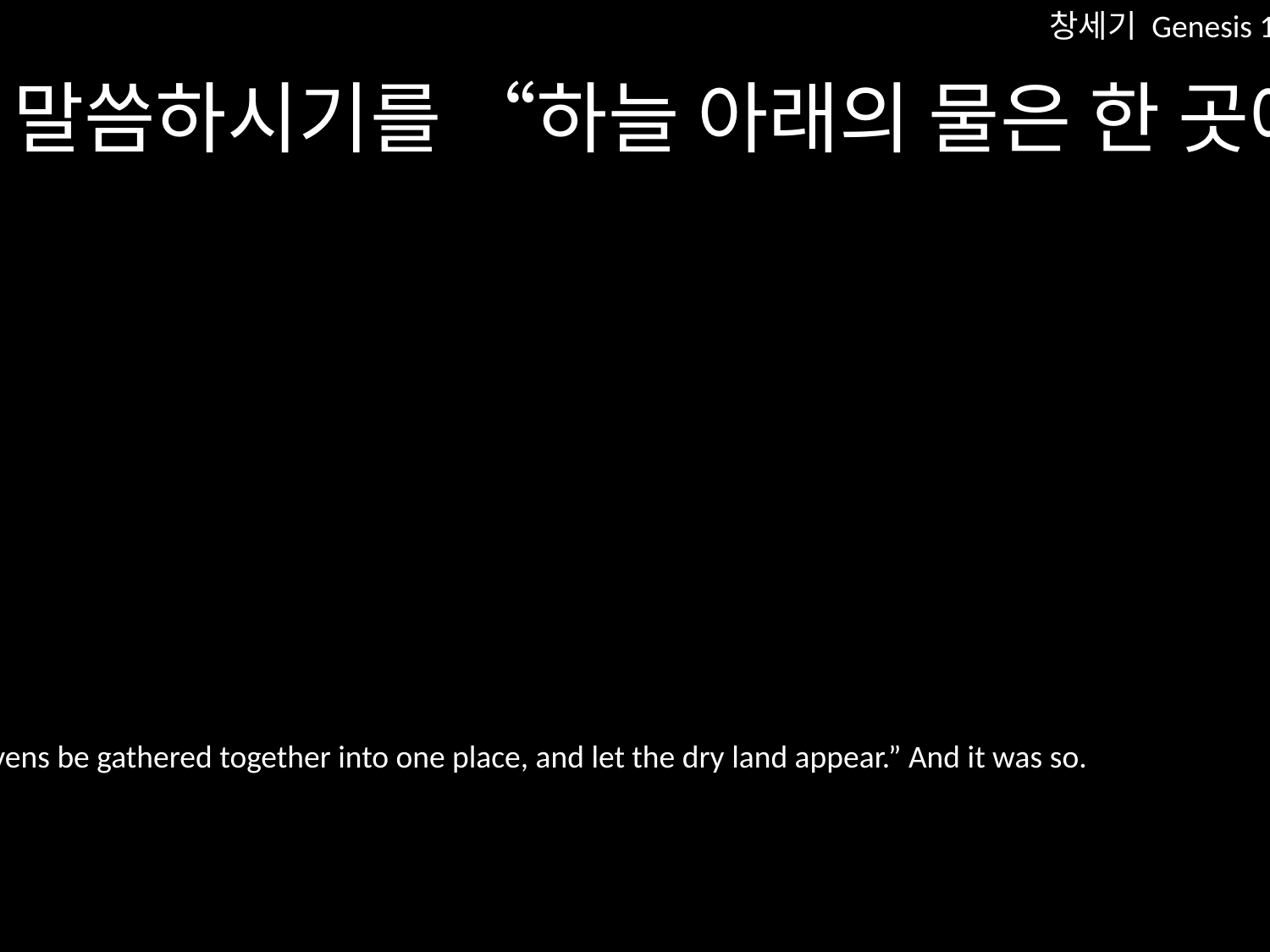

창세기 Genesis 1:9
하나님께서 말씀하시기를 “하늘 아래의 물은 한 곳에 모이고 뭍이 드러나라” 하시니 그대로 됐습니다.
And God said, “Let the waters under the heavens be gathered together into one place, and let the dry land appear.” And it was so.